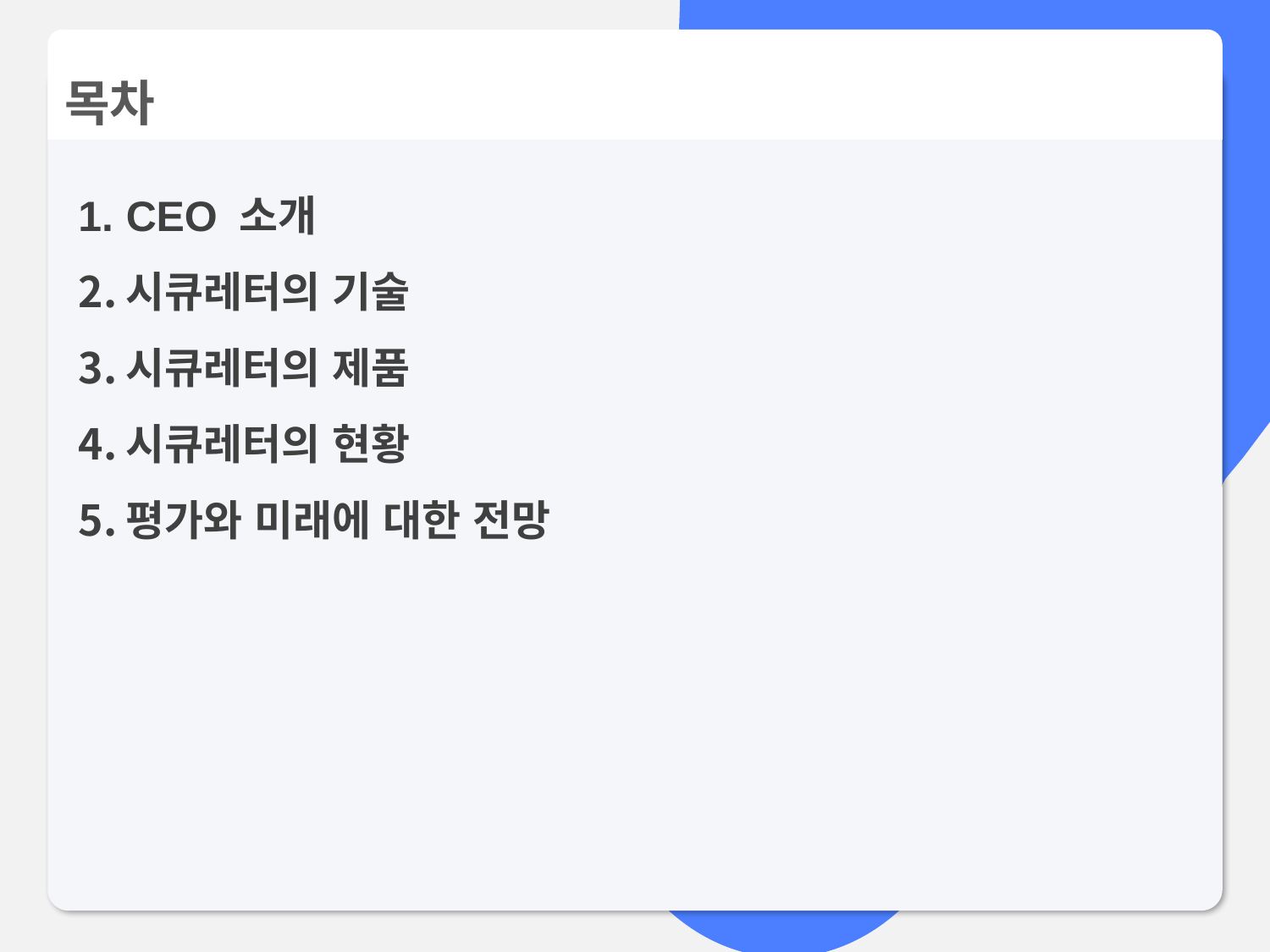

목차

CEO 소개
시큐레터의 기술
시큐레터의 제품
시큐레터의 현황
평가와 미래에 대한 전망